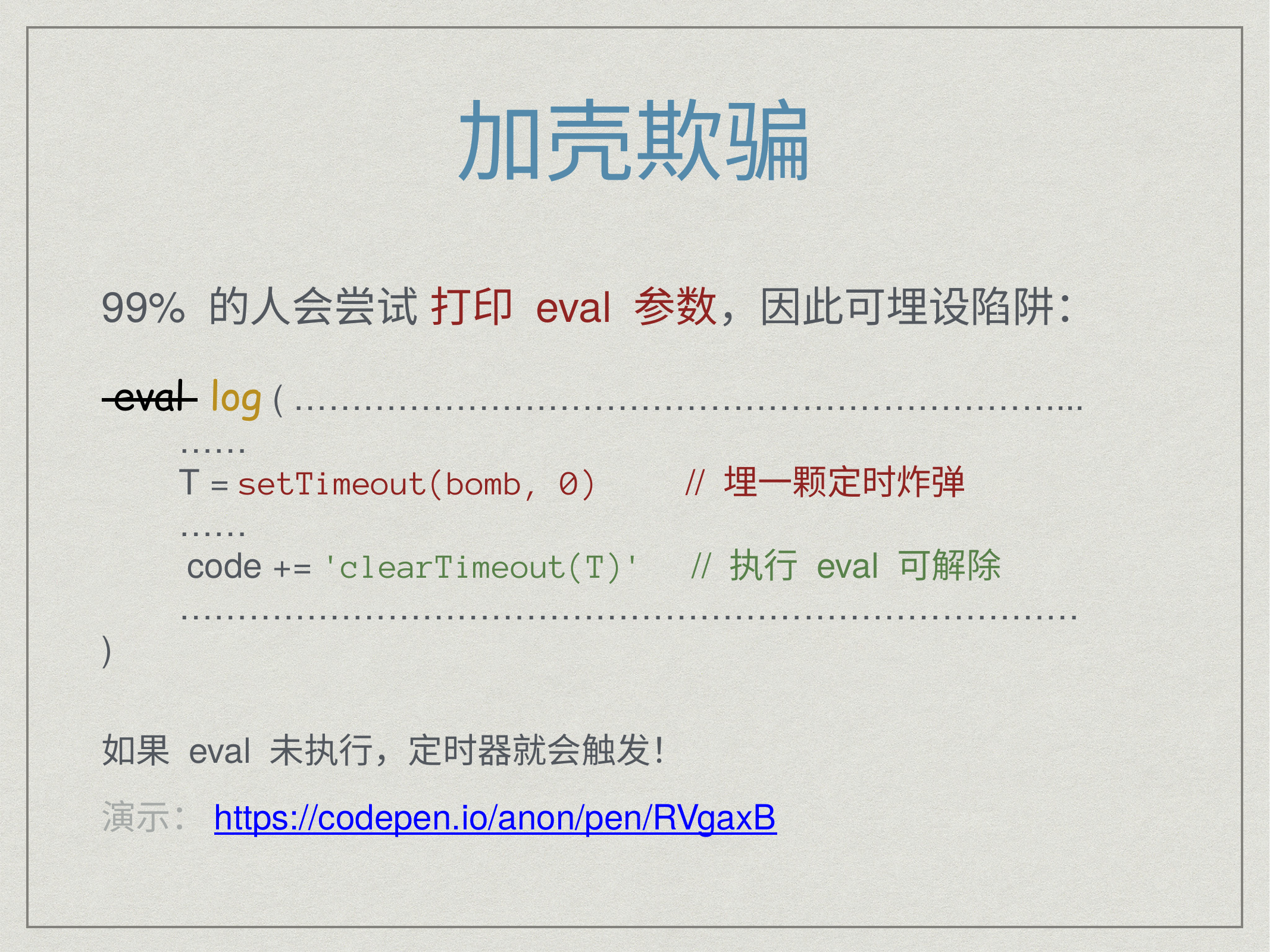

# 加壳欺骗
99% 的人会尝试 打印 eval 参数，因此可埋设陷阱：
 eval  log ( …………………………………………………………...
        ……
        T = setTimeout(bomb, 0)         // 埋一颗定时炸弹
        ……
        code += 'clearTimeout(T)'     // 执行 eval 可解除
        ……………………………………………………………………
)
如果 eval 未执行，定时器就会触发！
演示：https://codepen.io/anon/pen/RVgaxB